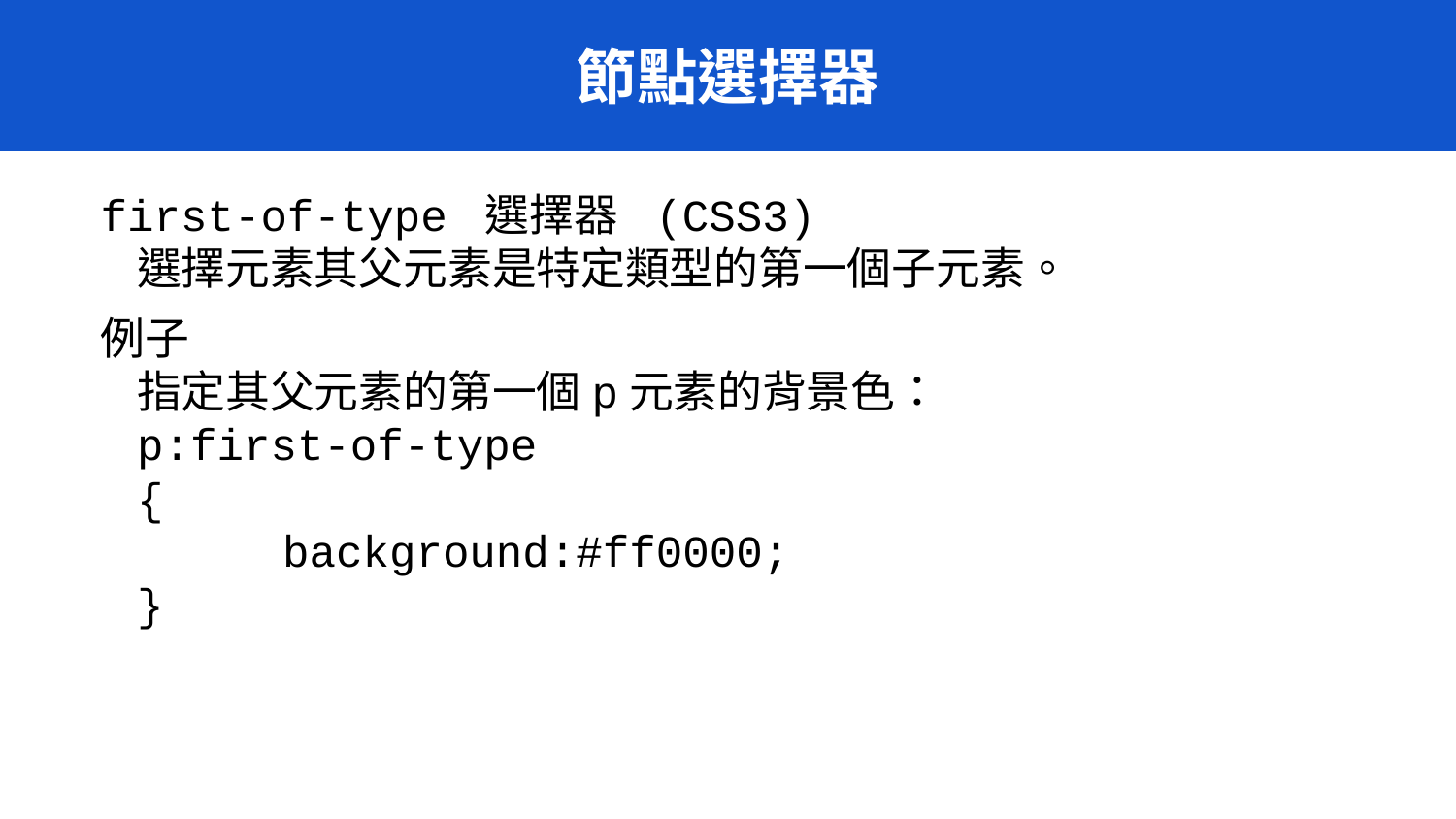

# 節點選擇器
first-of-type 選擇器 (CSS3)
選擇元素其父元素是特定類型的第一個子元素。
例子
指定其父元素的第一個p元素的背景色：
p:first-of-type
{
	background:#ff0000;
}